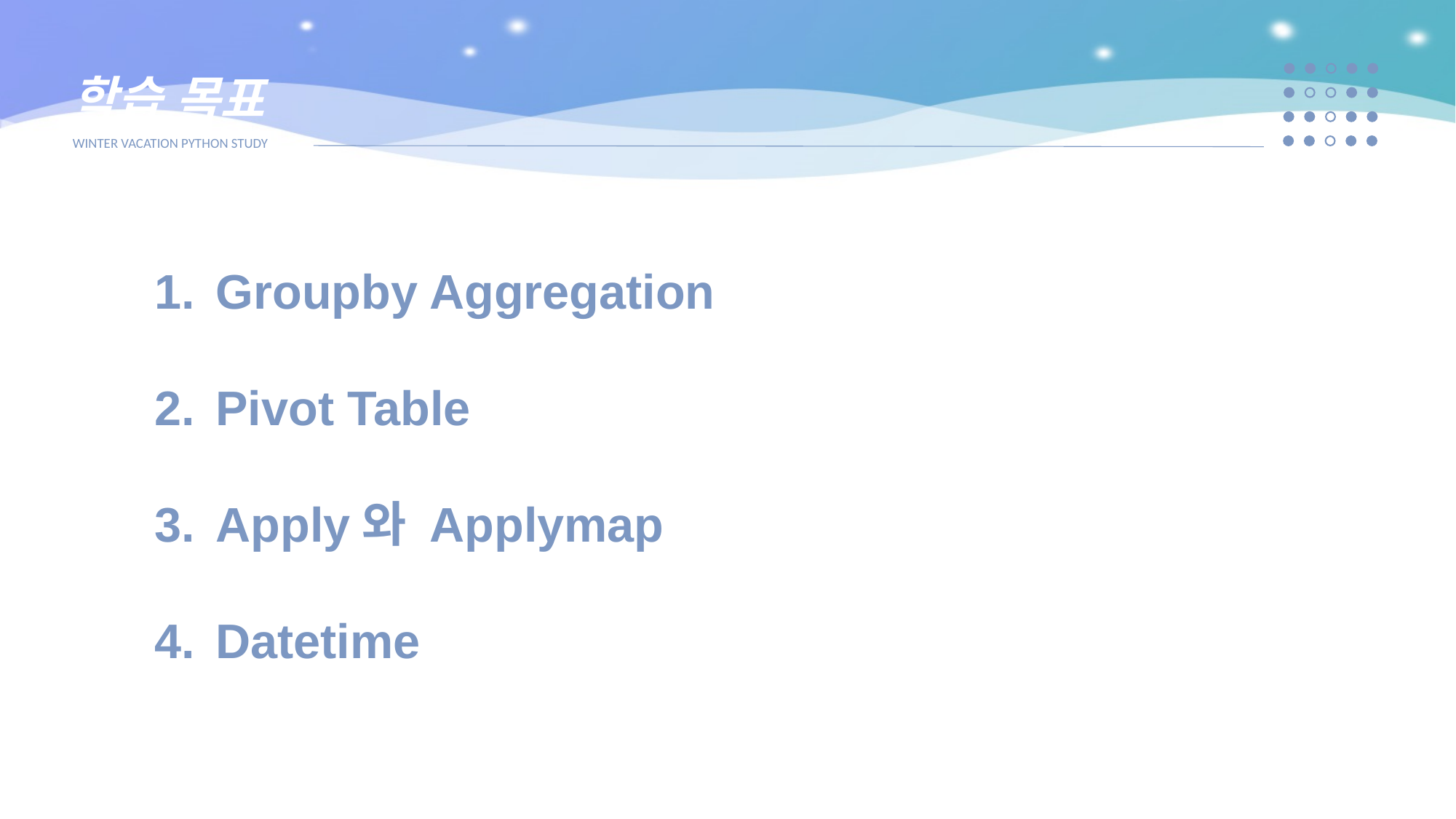

학습 목표
WINTER VACATION PYTHON STUDY

Groupby Aggregation
Pivot Table
Apply와 Applymap
Datetime